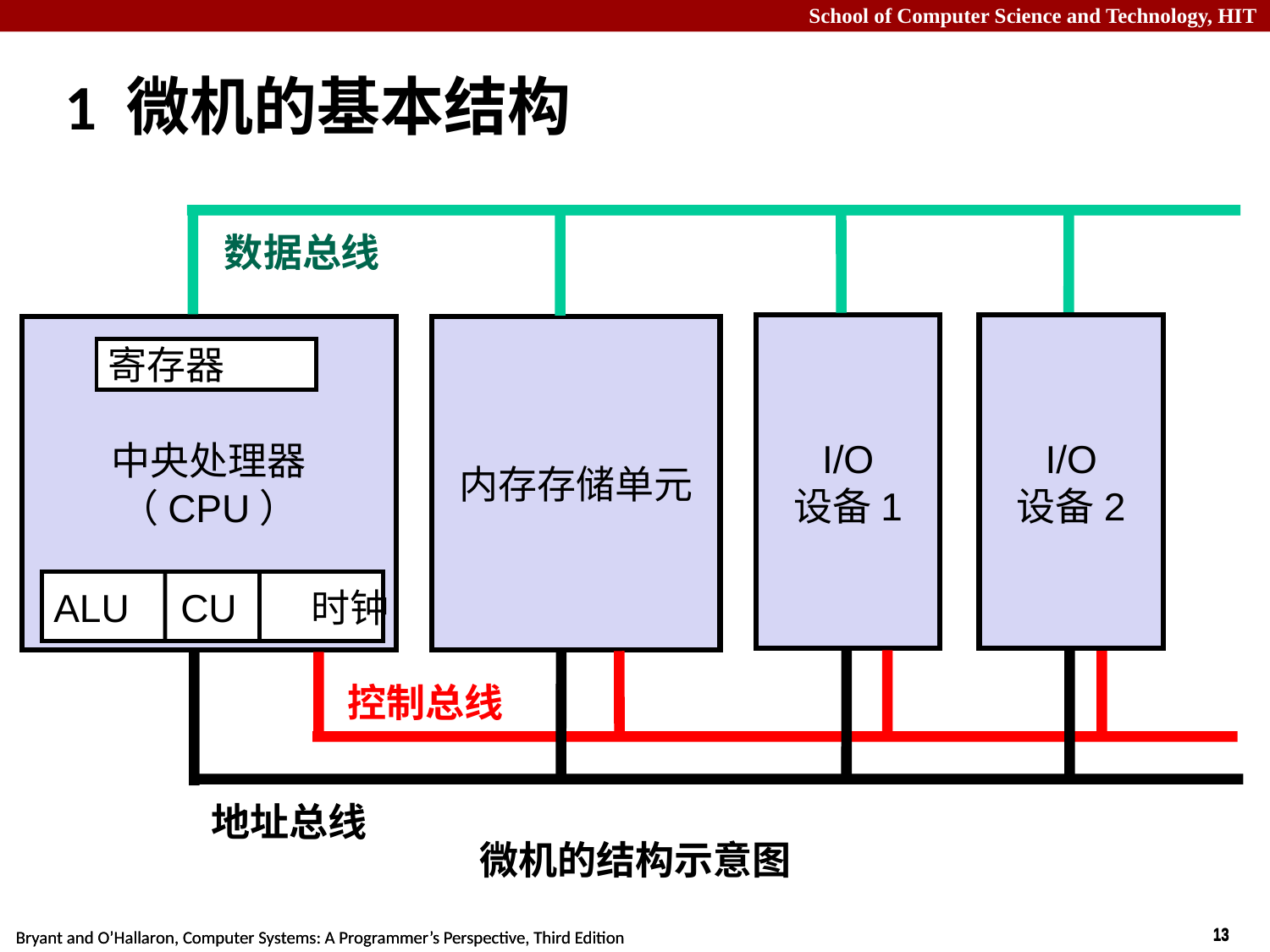

# 1 微机的基本结构

微机的结构示意图

数据总线
I/O
设备1
I/O
设备2
中央处理器
（CPU）
内存存储单元
寄存器
ALU	CU      时钟

控制总线

地址总线